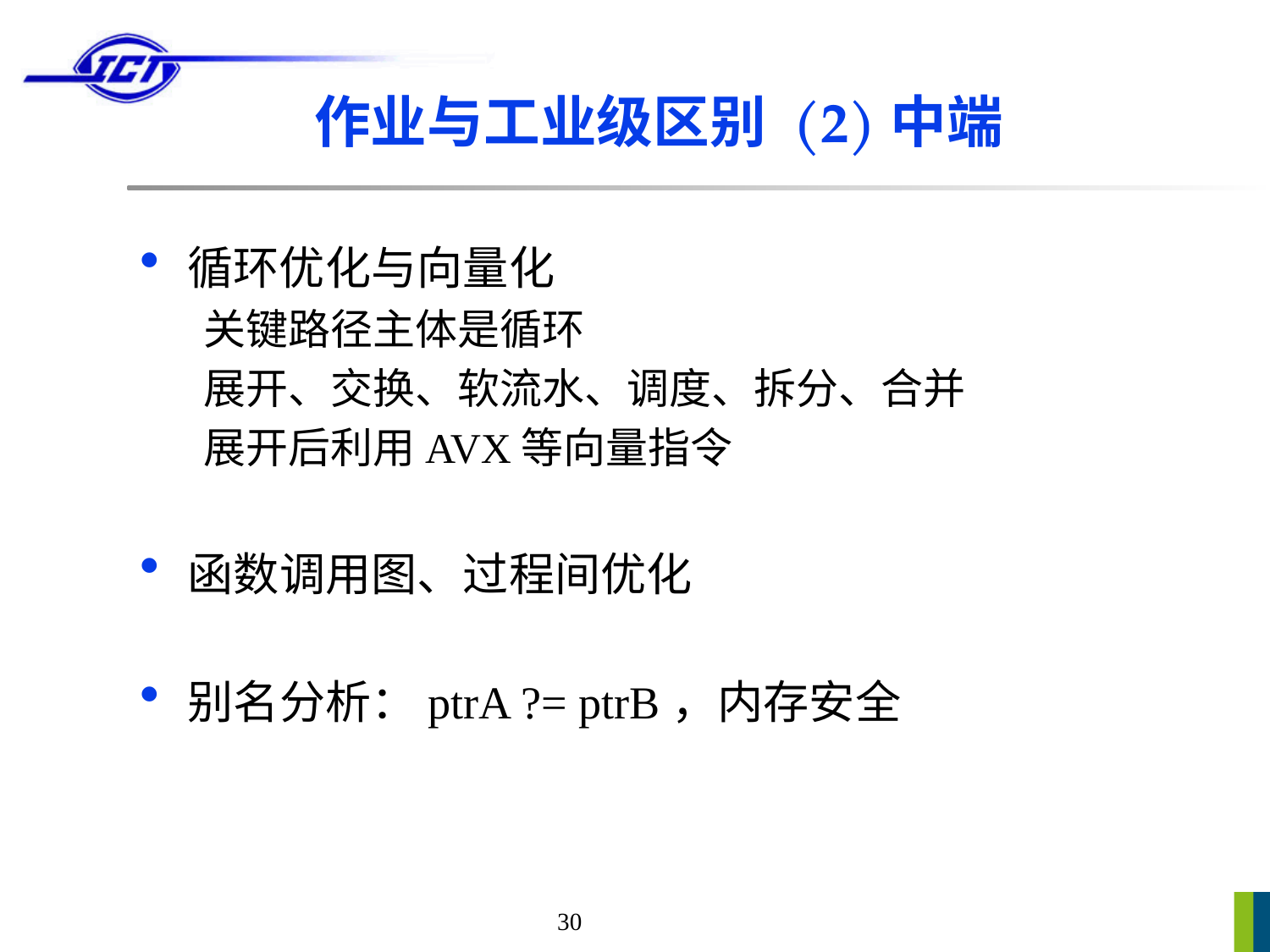

# 作业与工业级区别 (2)中端
循环优化与向量化
关键路径主体是循环
展开、交换、软流水、调度、拆分、合并
展开后利用AVX等向量指令

函数调用图、过程间优化

别名分析：ptrA ?= ptrB，内存安全